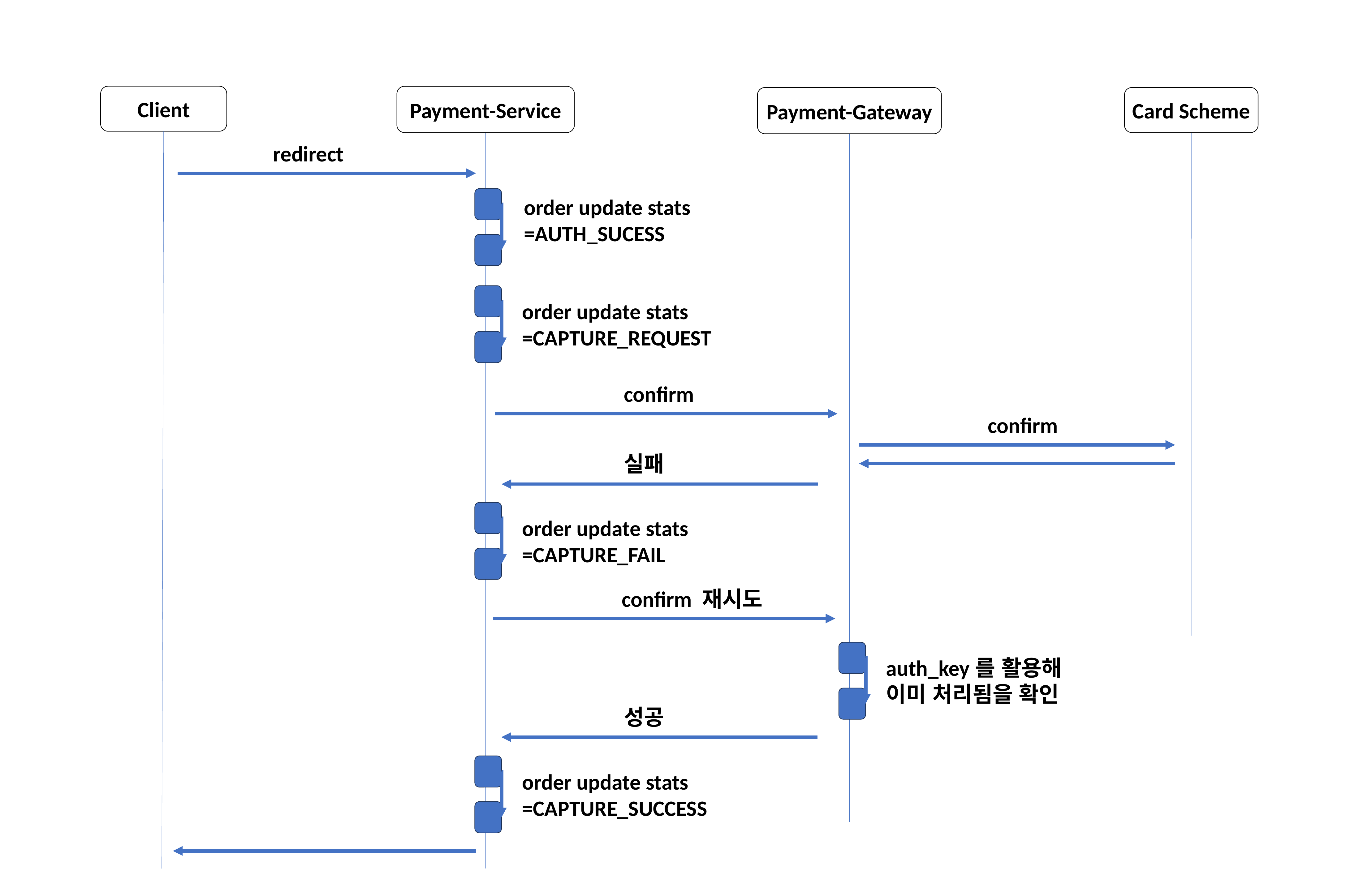

Client
Payment-Service
Payment-Gateway
Card Scheme
redirect

order update stats
=AUTH_SUCESS

order update stats
=CAPTURE_REQUEST
confirm
confirm
실패

order update stats
=CAPTURE_FAIL
confirm 재시도

auth_key를 활용해
이미 처리됨을 확인
성공

order update stats
=CAPTURE_SUCCESS